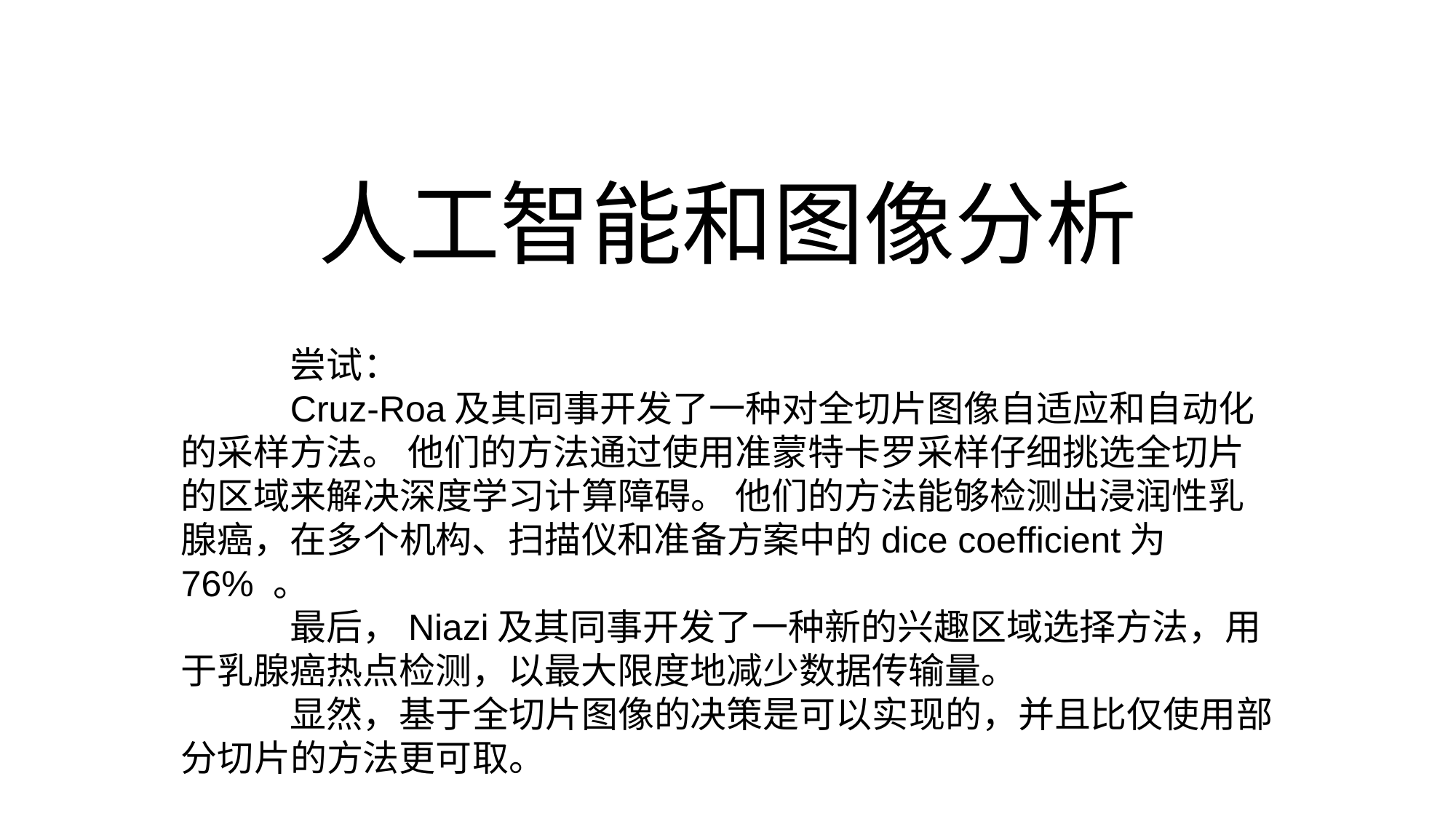

# 人工智能和图像分析
	尝试：
	Cruz-Roa及其同事开发了一种对全切片图像自适应和自动化的采样方法。 他们的方法通过使用准蒙特卡罗采样仔细挑选全切片的区域来解决深度学习计算障碍。 他们的方法能够检测出浸润性乳腺癌，在多个机构、扫描仪和准备方案中的dice coefficient为 76% 。
	最后，Niazi及其同事开发了一种新的兴趣区域选择方法，用于乳腺癌热点检测，以最大限度地减少数据传输量。
	显然，基于全切片图像的决策是可以实现的，并且比仅使用部分切片的方法更可取。